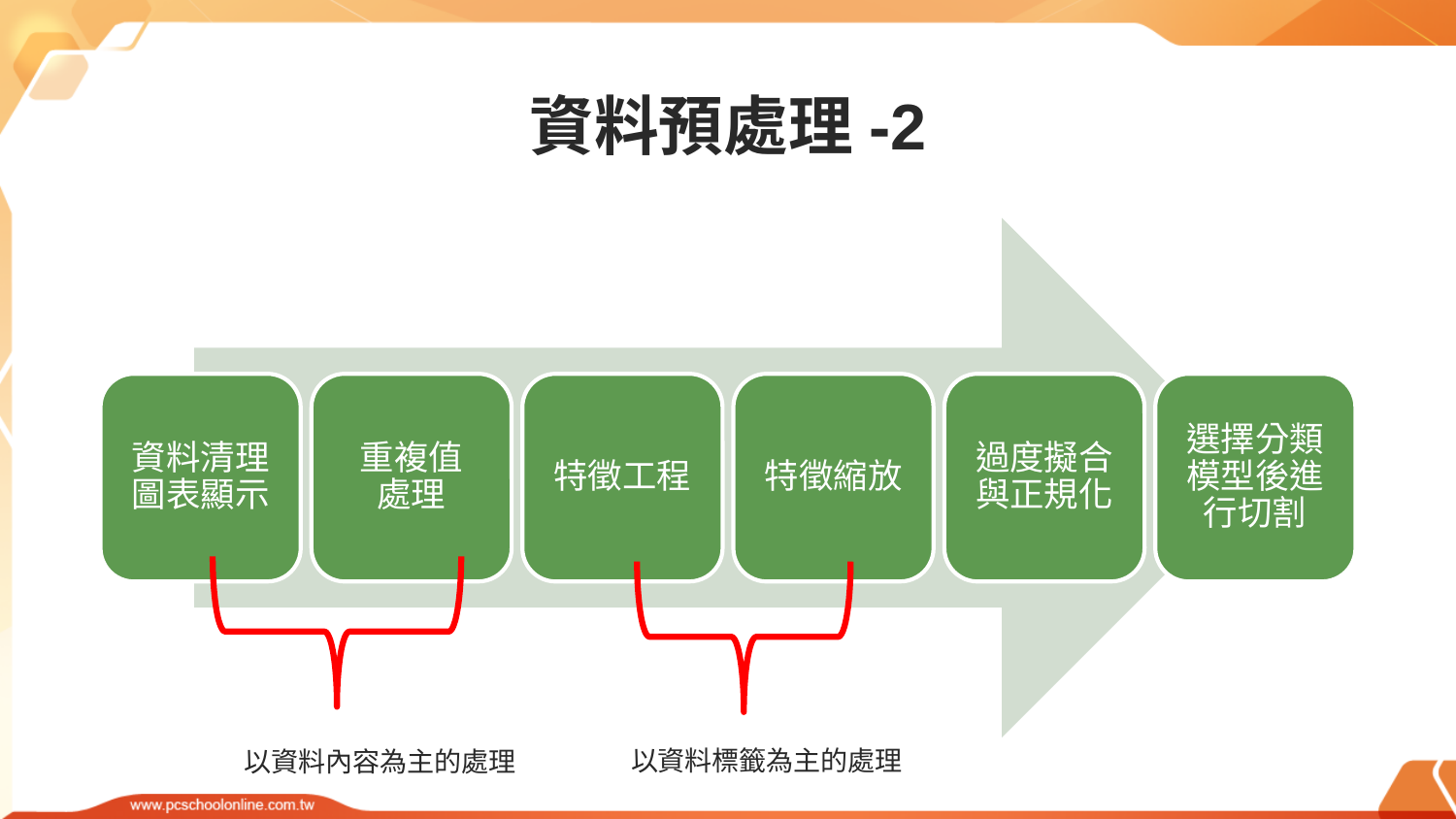

# 資料預處理-2
資料清理圖表顯示
重複值
處理
特徵工程
特徵縮放
過度擬合與正規化
選擇分類模型後進行切割

以資料標籤為主的處理
以資料內容為主的處理